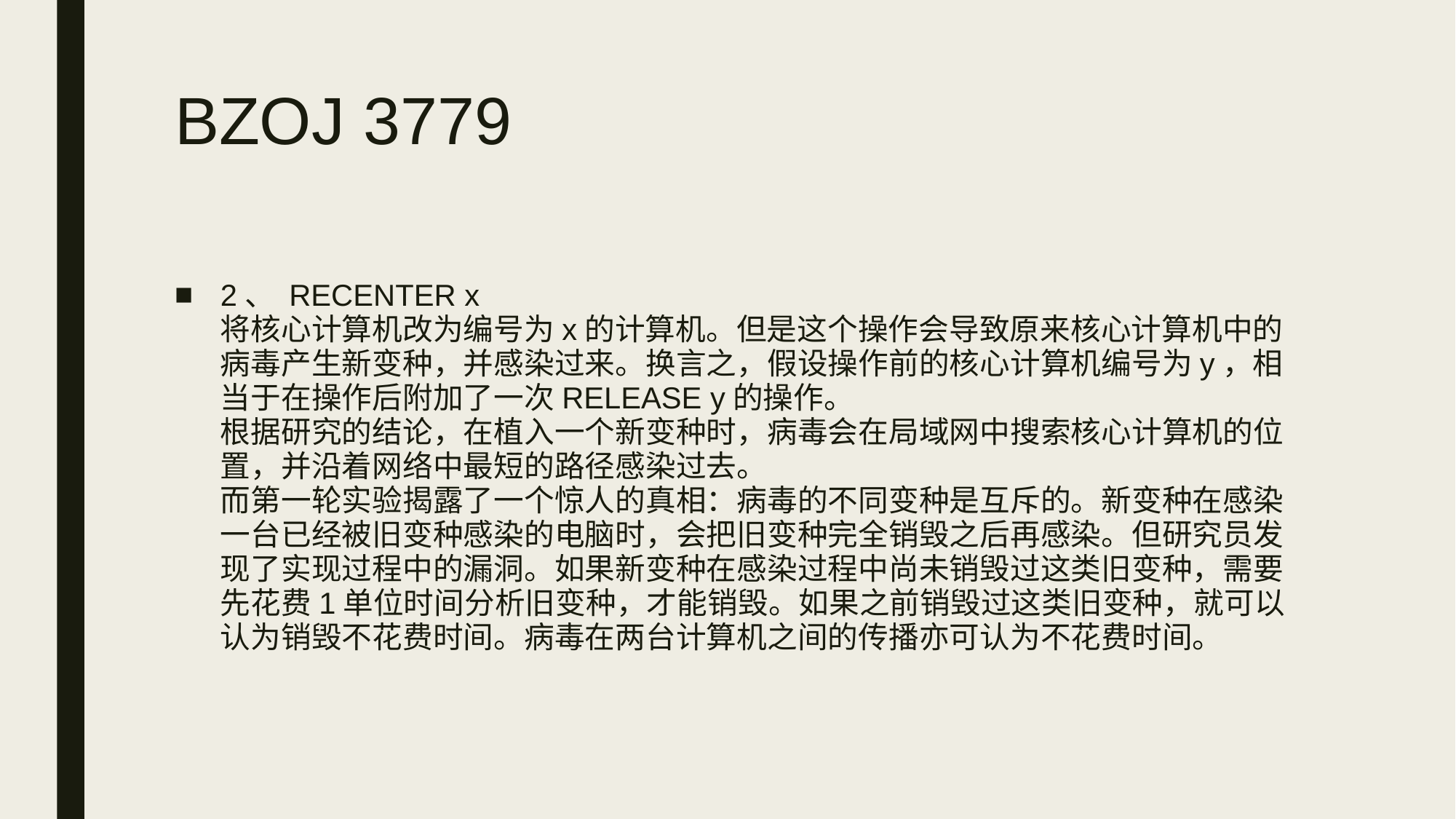

# BZOJ 3779
2、 RECENTER x
将核心计算机改为编号为x的计算机。但是这个操作会导致原来核心计算机中的病毒产生新变种，并感染过来。换言之，假设操作前的核心计算机编号为y，相当于在操作后附加了一次RELEASE y的操作。
根据研究的结论，在植入一个新变种时，病毒会在局域网中搜索核心计算机的位置，并沿着网络中最短的路径感染过去。
而第一轮实验揭露了一个惊人的真相：病毒的不同变种是互斥的。新变种在感染一台已经被旧变种感染的电脑时，会把旧变种完全销毁之后再感染。但研究员发现了实现过程中的漏洞。如果新变种在感染过程中尚未销毁过这类旧变种，需要先花费1单位时间分析旧变种，才能销毁。如果之前销毁过这类旧变种，就可以认为销毁不花费时间。病毒在两台计算机之间的传播亦可认为不花费时间。